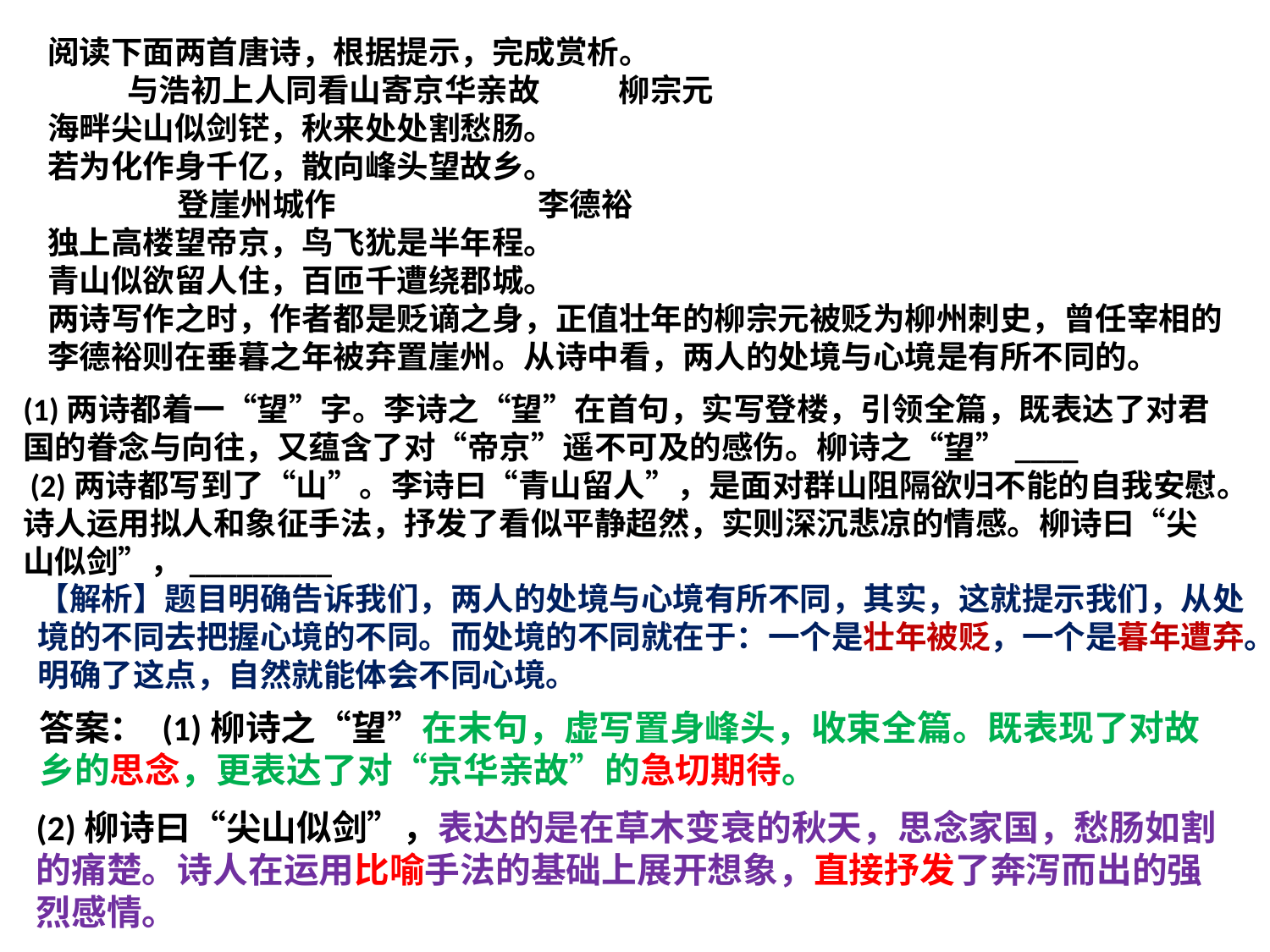

阅读下面两首唐诗，根据提示，完成赏析。
          与浩初上人同看山寄京华亲故           柳宗元
海畔尖山似剑铓，秋来处处割愁肠。
若为化作身千亿，散向峰头望故乡。
                 登崖州城作                            李德裕
独上高楼望帝京，鸟飞犹是半年程。
青山似欲留人住，百匝千遭绕郡城。
两诗写作之时，作者都是贬谪之身，正值壮年的柳宗元被贬为柳州刺史，曾任宰相的李德裕则在垂暮之年被弃置崖州。从诗中看，两人的处境与心境是有所不同的。
(1)两诗都着一“望”字。李诗之“望”在首句，实写登楼，引领全篇，既表达了对君国的眷念与向往，又蕴含了对“帝京”遥不可及的感伤。柳诗之“望”____
 (2)两诗都写到了“山”。李诗曰“青山留人”，是面对群山阻隔欲归不能的自我安慰。诗人运用拟人和象征手法，抒发了看似平静超然，实则深沉悲凉的情感。柳诗曰“尖山似剑”，_________
【解析】题目明确告诉我们，两人的处境与心境有所不同，其实，这就提示我们，从处境的不同去把握心境的不同。而处境的不同就在于：一个是壮年被贬，一个是暮年遭弃。明确了这点，自然就能体会不同心境。
答案： (1)柳诗之“望”在末句，虚写置身峰头，收束全篇。既表现了对故乡的思念，更表达了对“京华亲故”的急切期待。
(2)柳诗曰“尖山似剑”，表达的是在草木变衰的秋天，思念家国，愁肠如割的痛楚。诗人在运用比喻手法的基础上展开想象，直接抒发了奔泻而出的强烈感情。